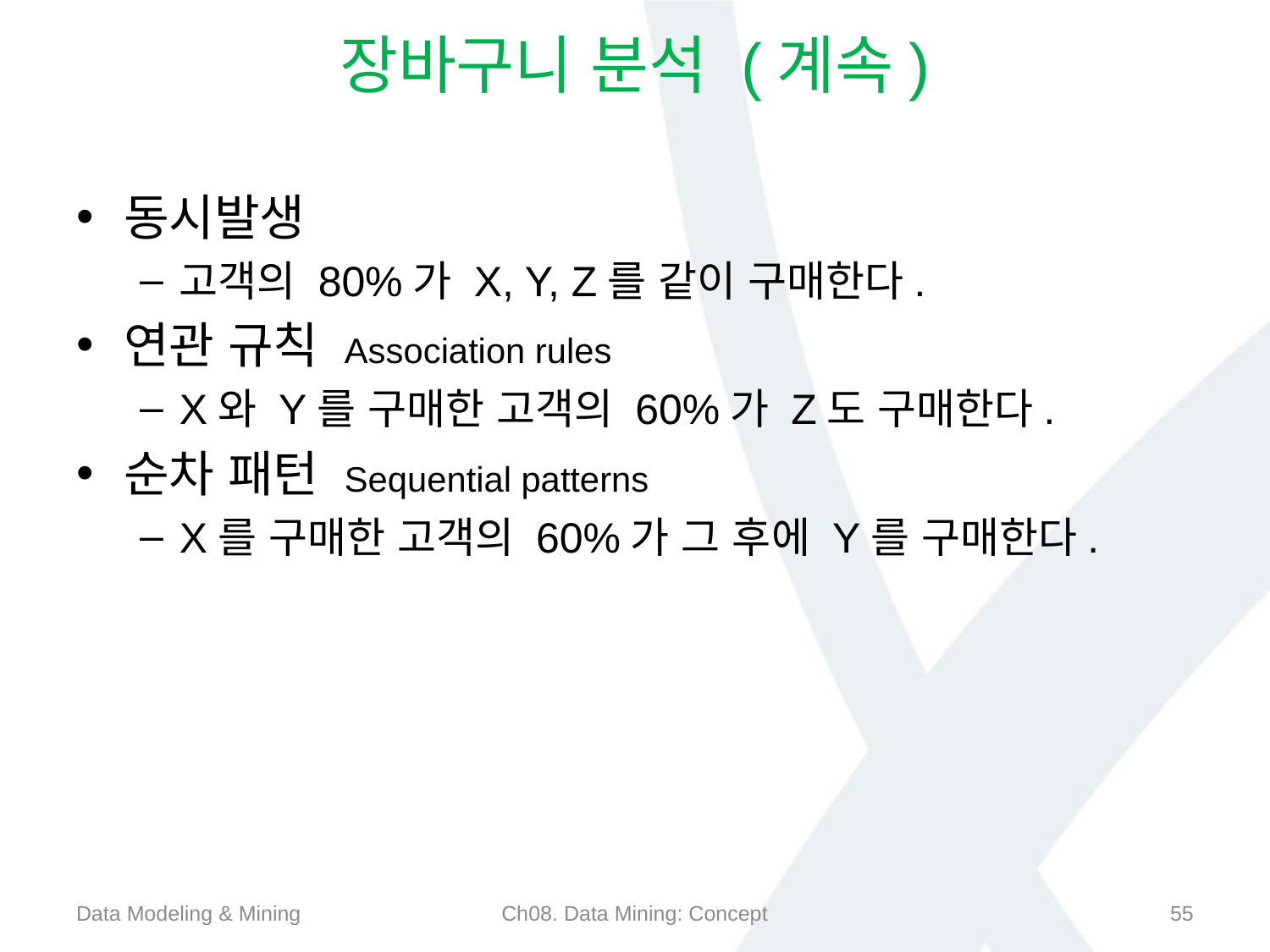

# 장바구니 분석 (계속)
동시발생
고객의 80%가 X, Y, Z를 같이 구매한다.
연관 규칙 Association rules
X와 Y를 구매한 고객의 60%가 Z도 구매한다.
순차 패턴 Sequential patterns
X를 구매한 고객의 60%가 그 후에 Y를 구매한다.
Data Modeling & Mining
Ch08. Data Mining: Concept
55